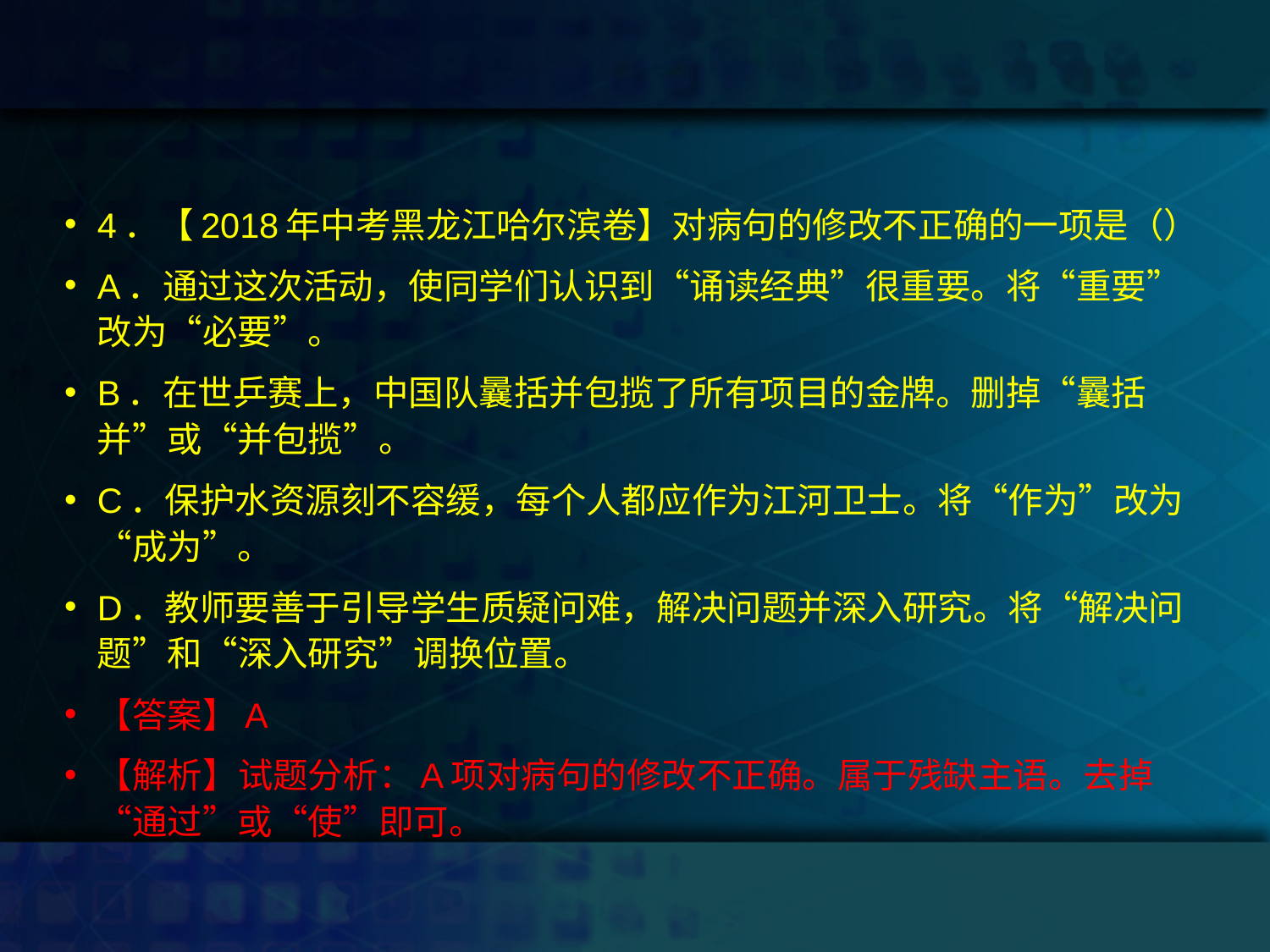

#
4．【2018年中考黑龙江哈尔滨卷】对病句的修改不正确的一项是（）
A．通过这次活动，使同学们认识到“诵读经典”很重要。将“重要”改为“必要”。
B．在世乒赛上，中国队曩括并包揽了所有项目的金牌。删掉“曩括并”或“并包揽”。
C．保护水资源刻不容缓，每个人都应作为江河卫士。将“作为”改为“成为”。
D．教师要善于引导学生质疑问难，解决问题并深入研究。将“解决问题”和“深入研究”调换位置。
【答案】A
【解析】试题分析：A项对病句的修改不正确。属于残缺主语。去掉“通过”或“使”即可。